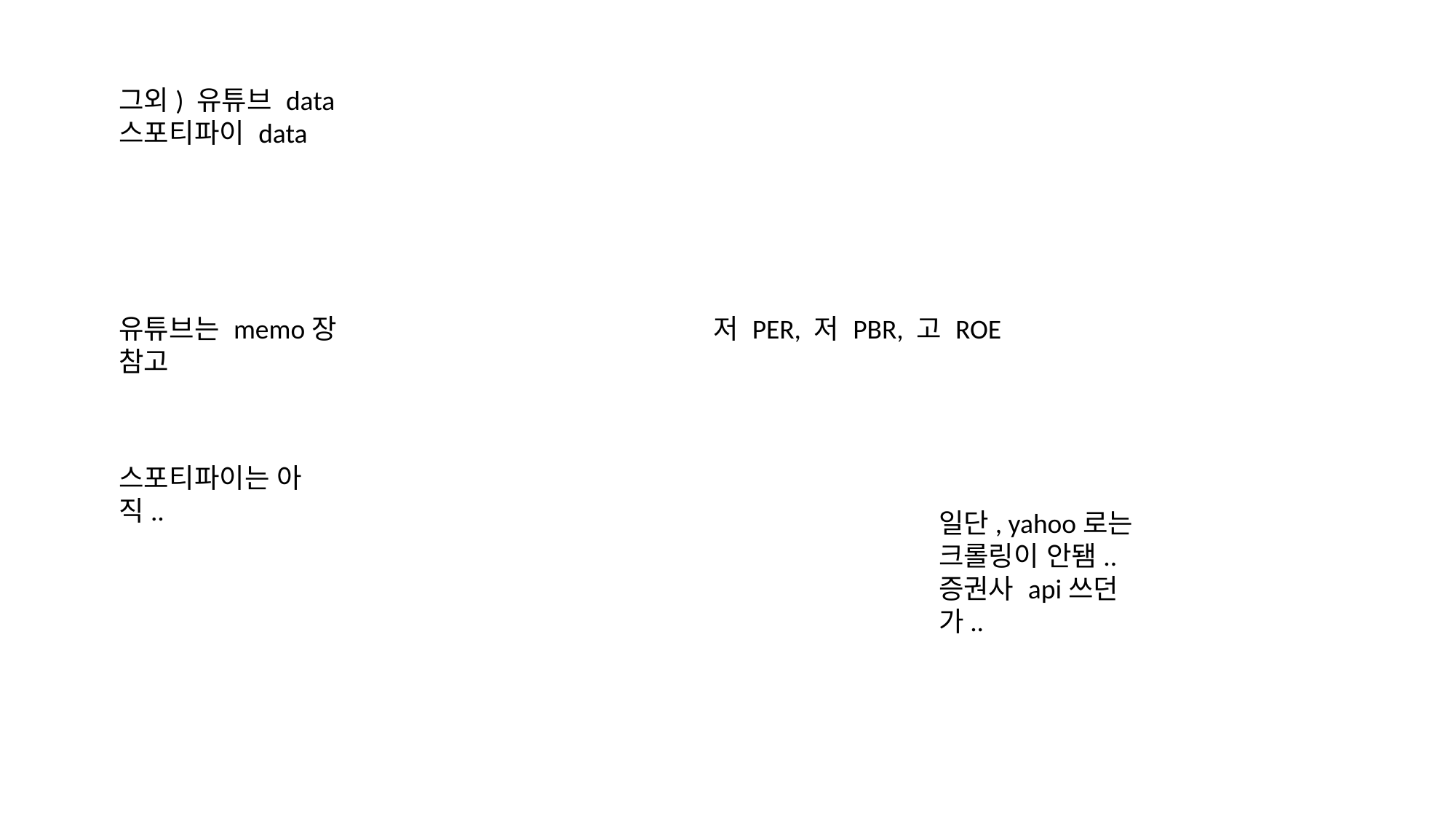

그외) 유튜브 data
스포티파이 data
유튜브는 memo장 참고
저 PER, 저 PBR, 고 ROE
스포티파이는 아직..
일단, yahoo로는 크롤링이 안됌..
증권사 api쓰던가..